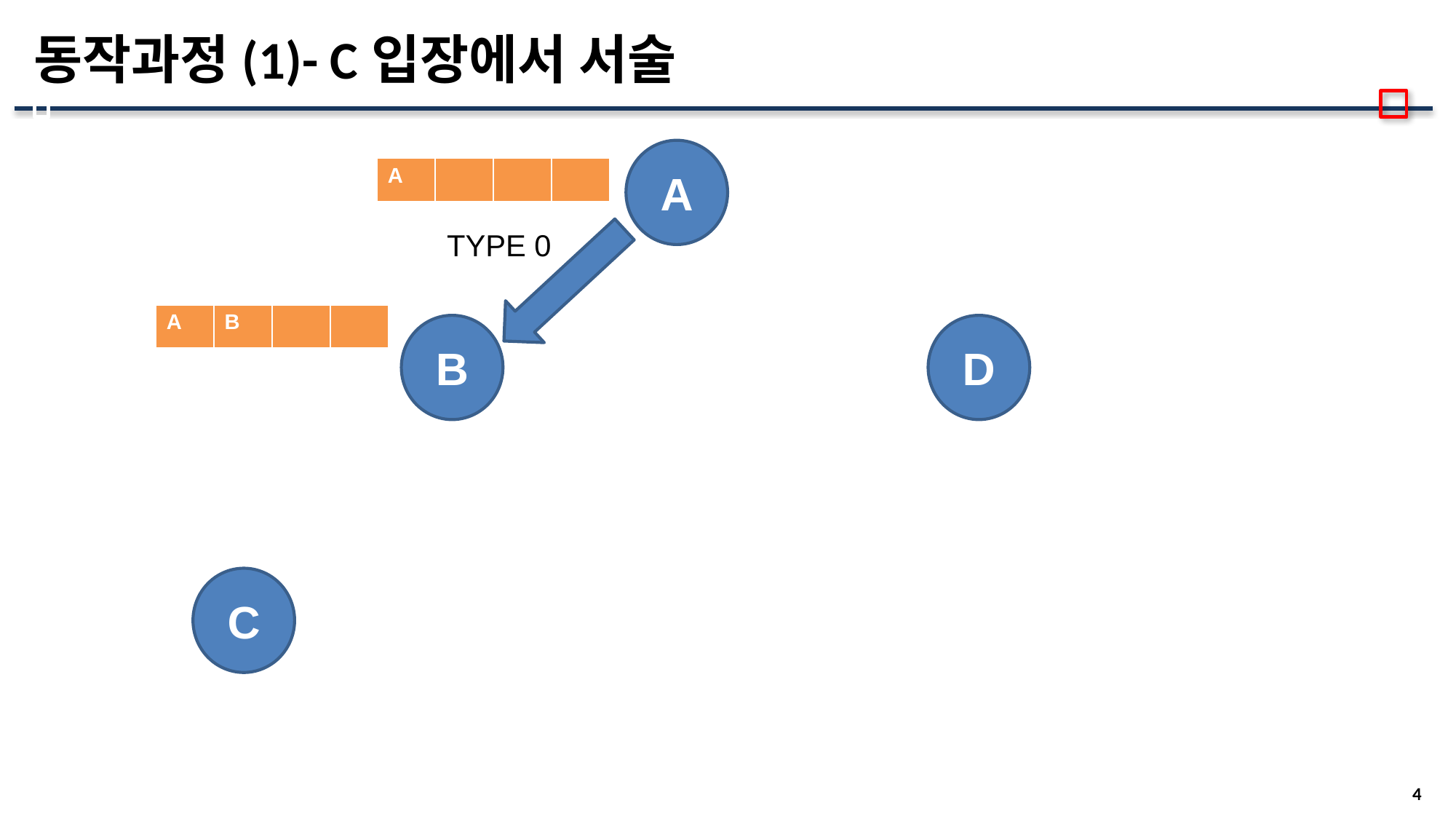

# 동작과정(1)- C입장에서 서술
A
| A |  |  |  |
| --- | --- | --- | --- |

TYPE 0
| A | B |  |  |
| --- | --- | --- | --- |
B
D
C
4